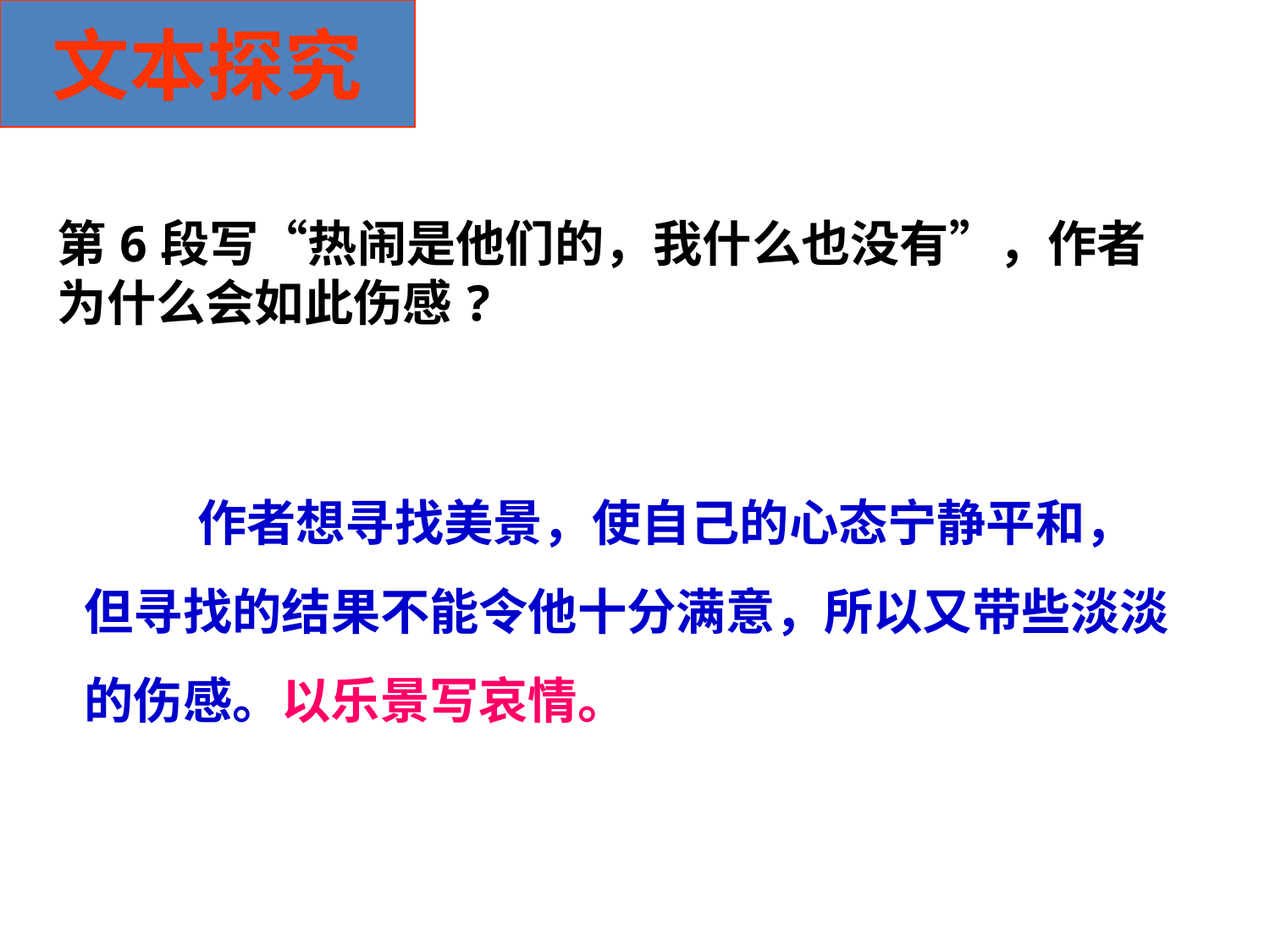

文本探究
第6段写“热闹是他们的，我什么也没有”，作者为什么会如此伤感?
         作者想寻找美景，使自己的心态宁静平和，但寻找的结果不能令他十分满意，所以又带些淡淡的伤感。以乐景写哀情。